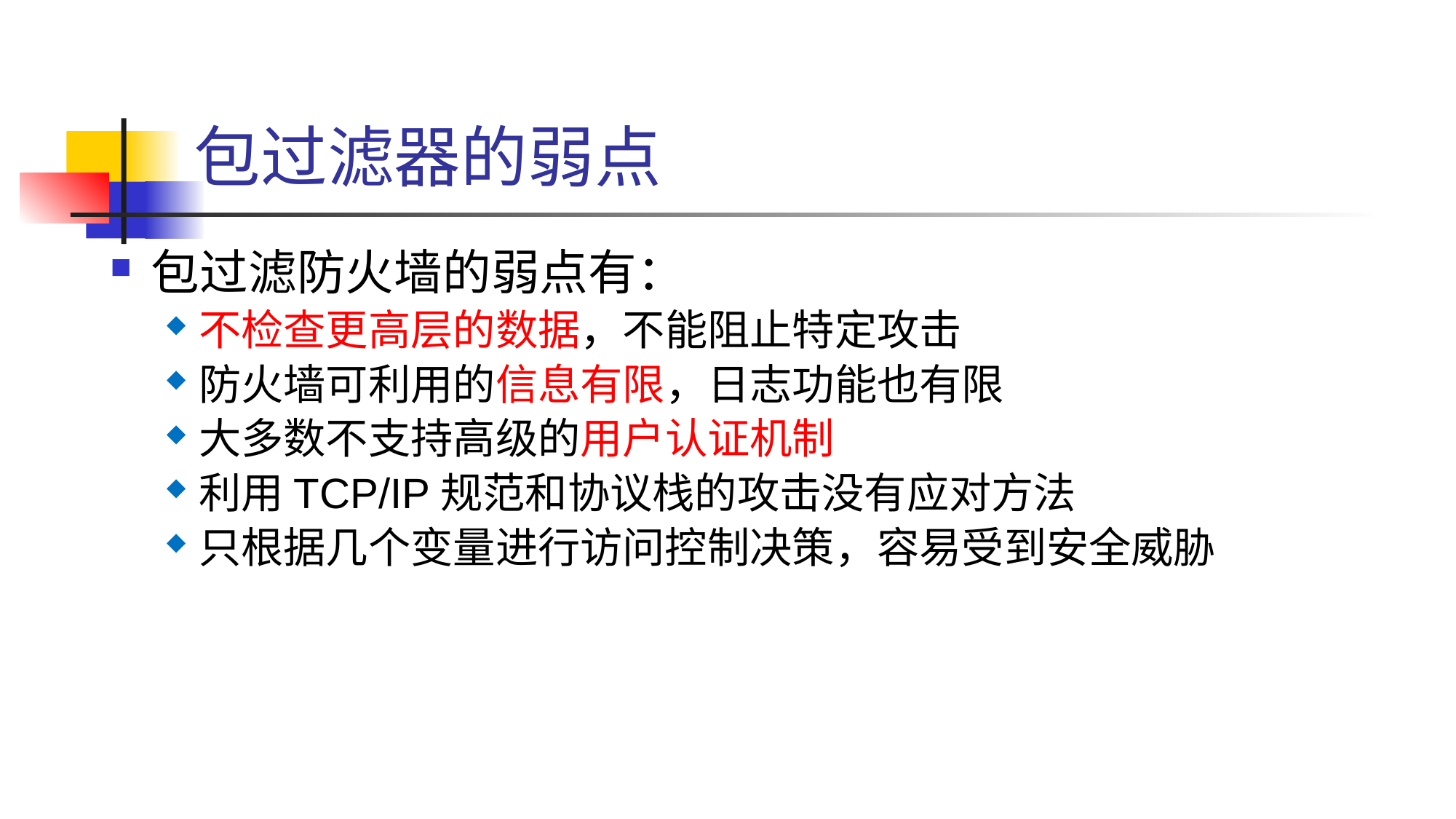

# 包过滤器的弱点
包过滤防火墙的弱点有：
不检查更高层的数据，不能阻止特定攻击
防火墙可利用的信息有限，日志功能也有限
大多数不支持高级的用户认证机制
利用TCP/IP规范和协议栈的攻击没有应对方法
只根据几个变量进行访问控制决策，容易受到安全威胁